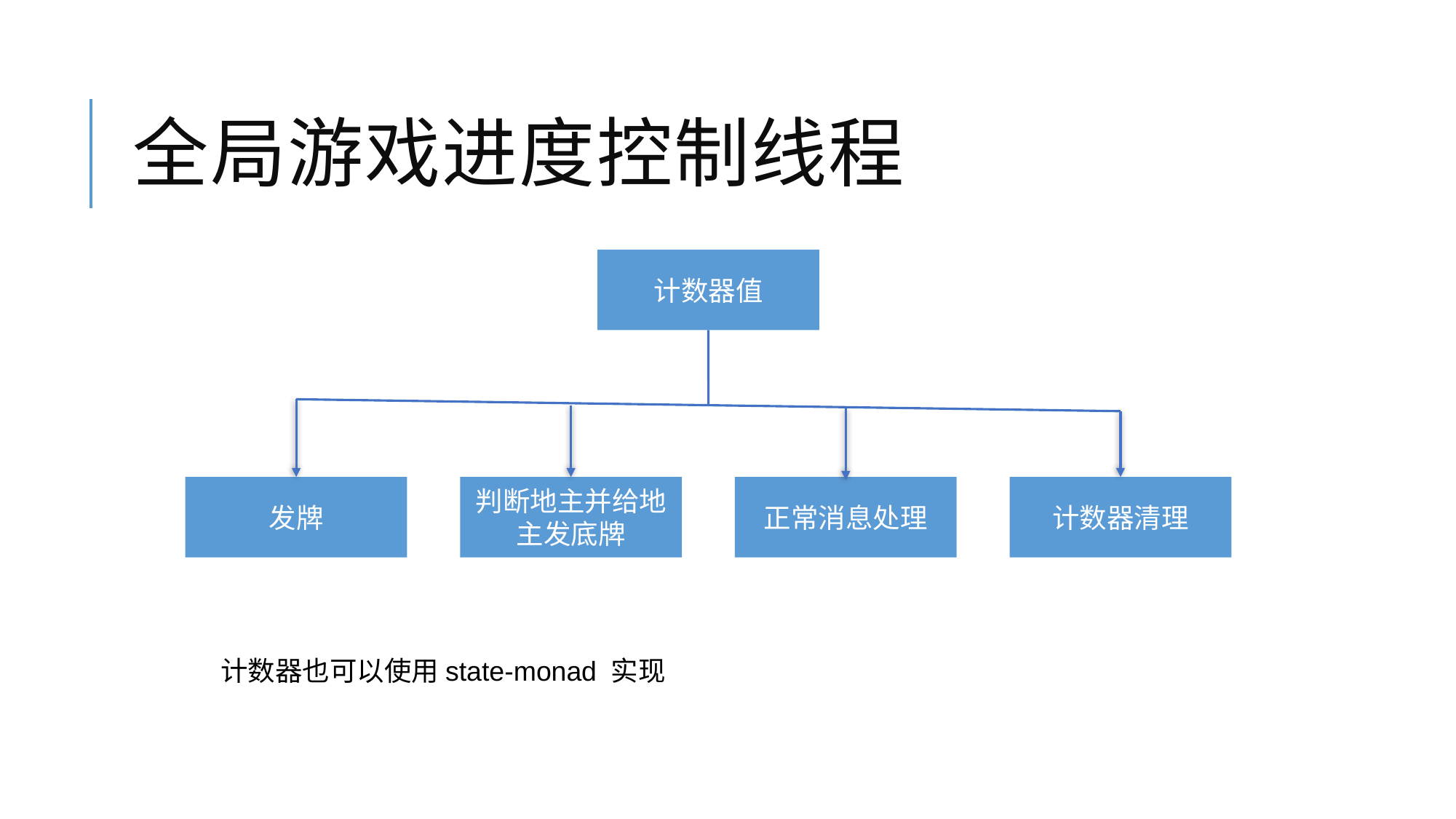

# 全局游戏进度控制线程
计数器值
发牌
判断地主并给地主发底牌
正常消息处理
计数器清理
计数器也可以使用state-monad 实现